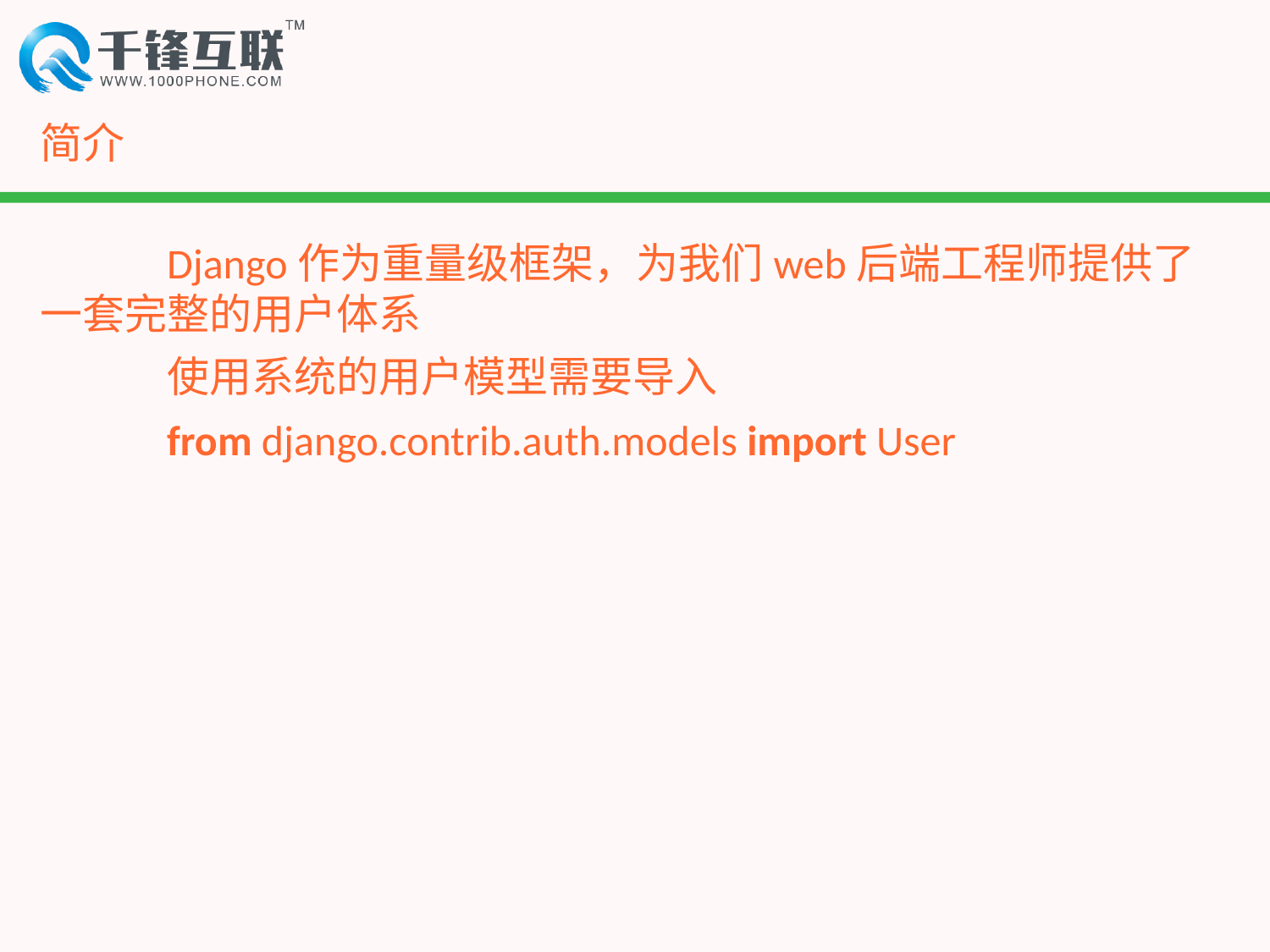

# 简介
	Django作为重量级框架，为我们web后端工程师提供了一套完整的用户体系
	使用系统的用户模型需要导入
	from django.contrib.auth.models import User